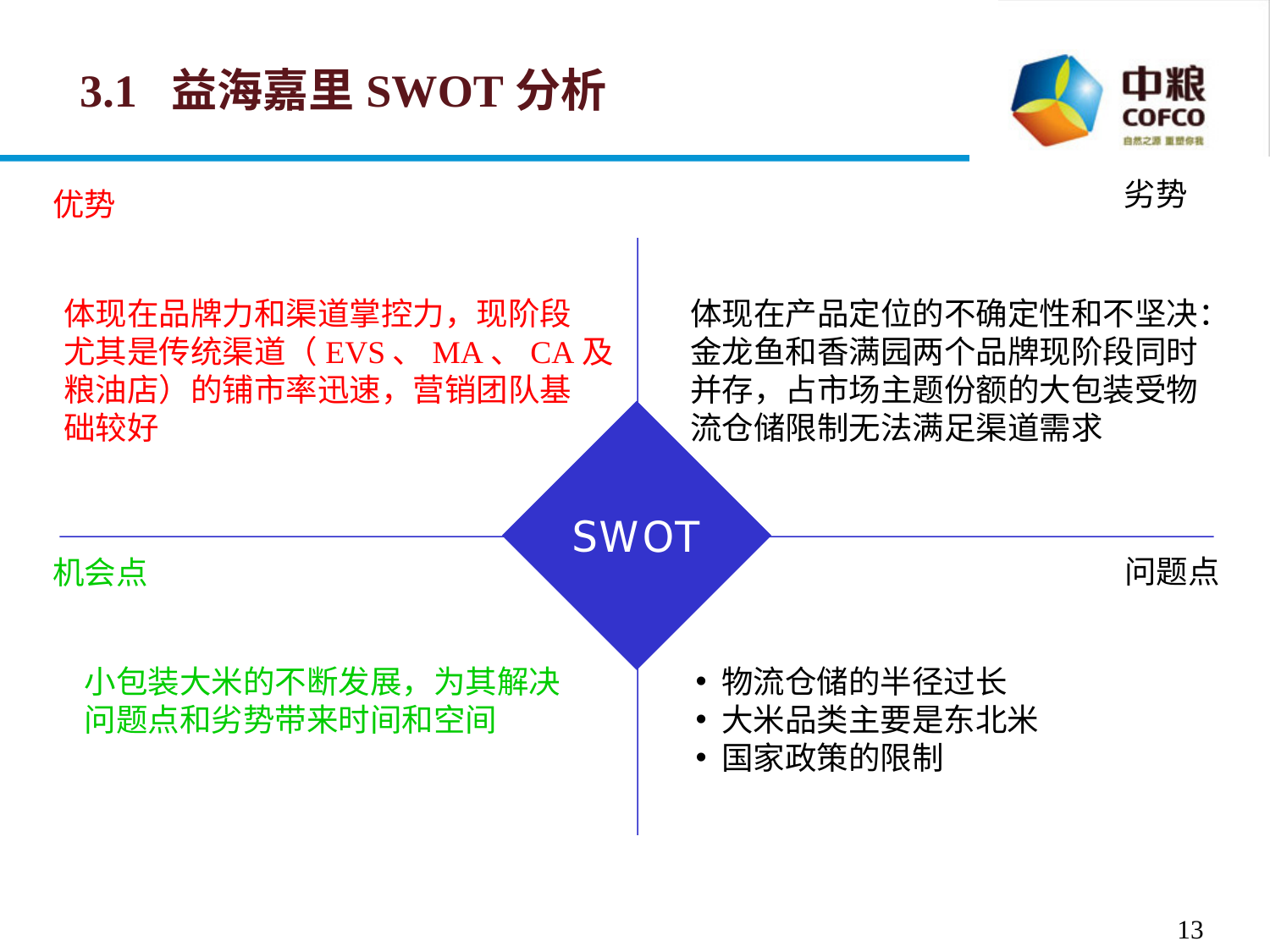

3.1  益海嘉里SWOT分析
劣势
优势

SWOT

体现在品牌力和渠道掌控力，现阶段
尤其是传统渠道（EVS、MA、CA及
粮油店）的铺市率迅速，营销团队基
础较好
体现在产品定位的不确定性和不坚决：
金龙鱼和香满园两个品牌现阶段同时
并存，占市场主题份额的大包装受物
流仓储限制无法满足渠道需求
问题点
机会点
小包装大米的不断发展，为其解决
问题点和劣势带来时间和空间
 物流仓储的半径过长
 大米品类主要是东北米
 国家政策的限制